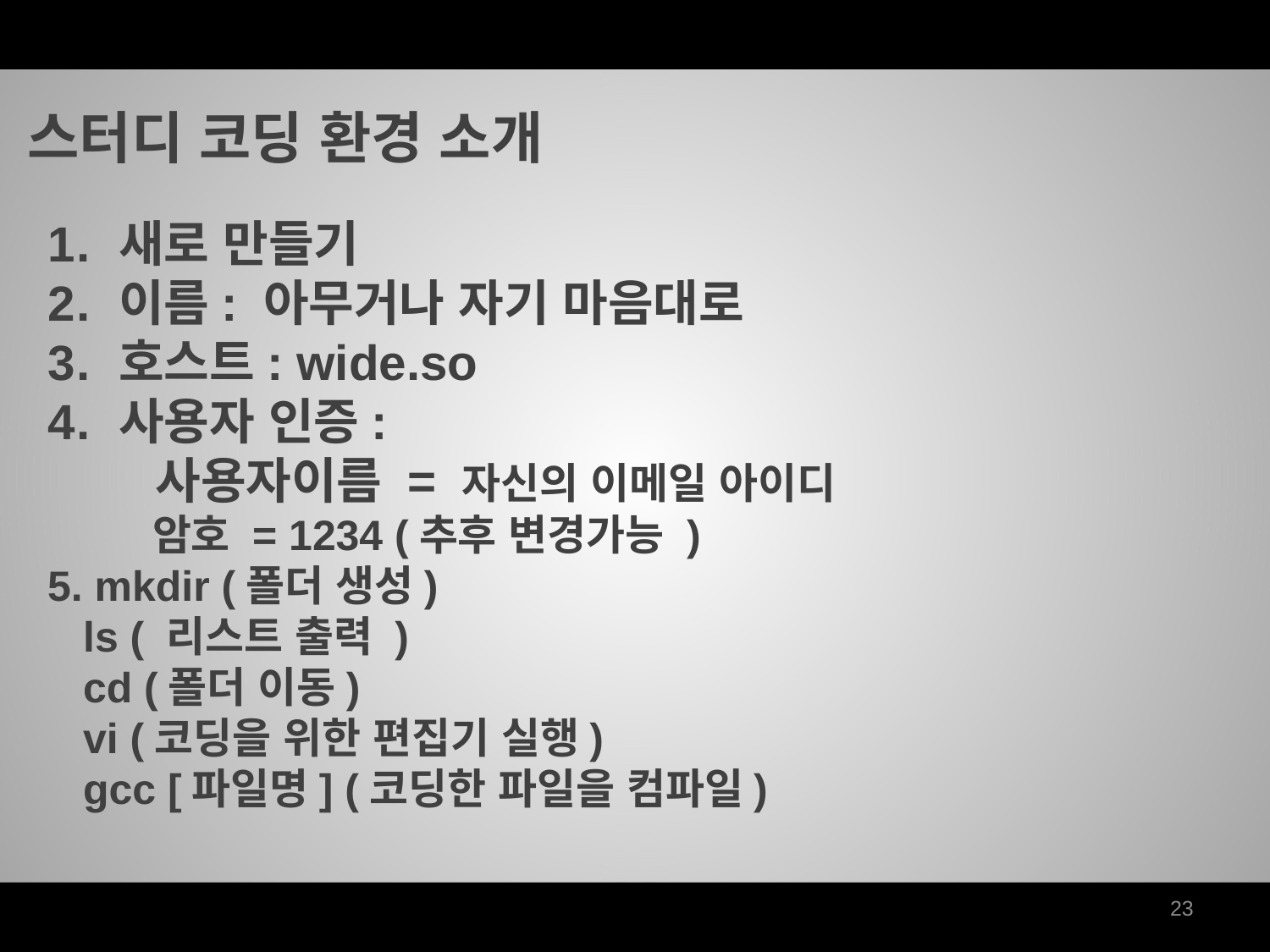

스터디 코딩 환경 소개
새로 만들기
이름: 아무거나 자기 마음대로
호스트: wide.so
사용자 인증:
       사용자이름 = 자신의 이메일 아이디
        암호 = 1234 (추후 변경가능 )
5. mkdir (폴더 생성)
   ls ( 리스트 출력 )
   cd (폴더 이동)
   vi (코딩을 위한 편집기 실행)
   gcc [파일명] (코딩한 파일을 컴파일)
23